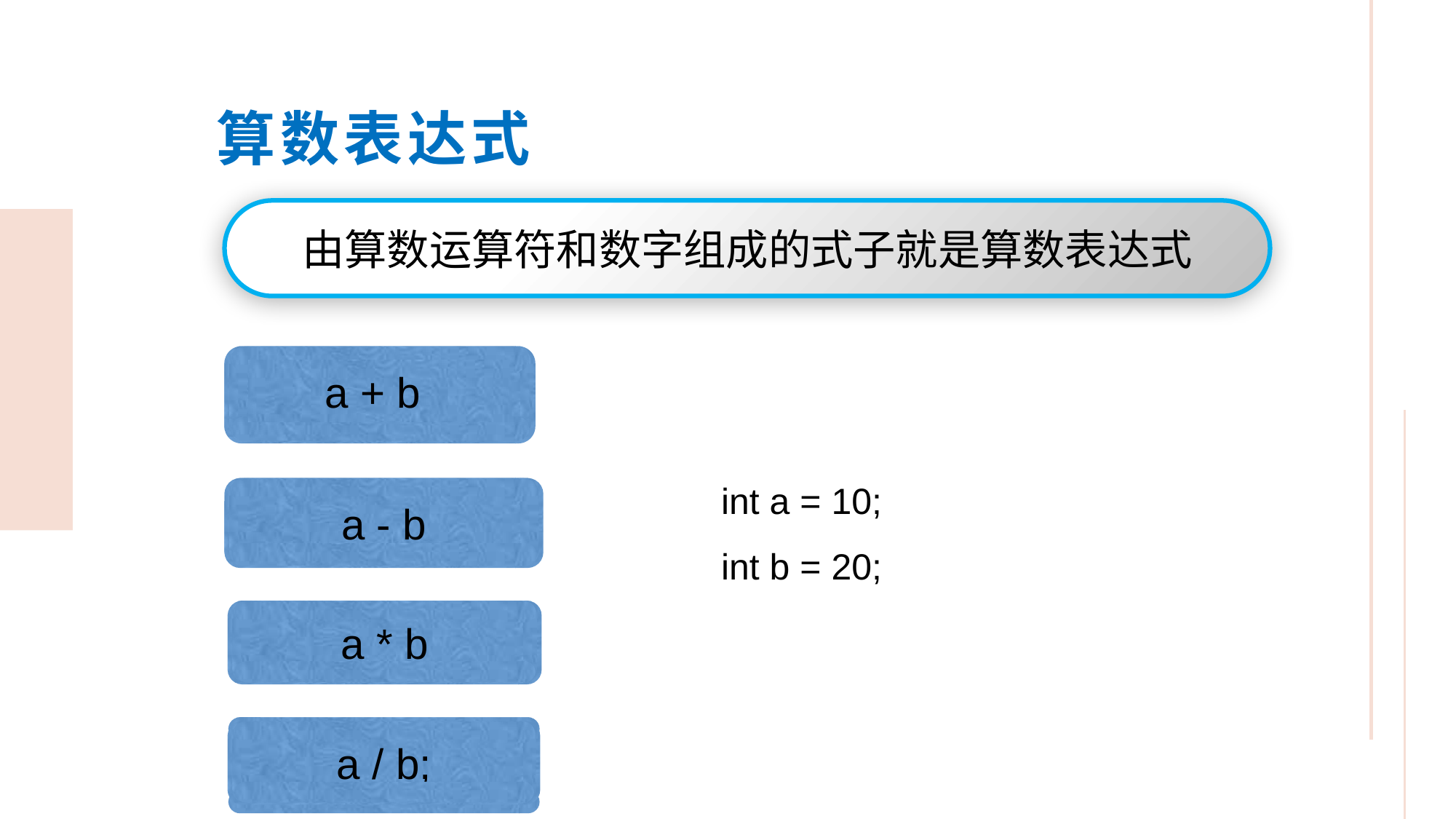

算数表达式
由算数运算符和数字组成的式子就是算数表达式

a + b
int a = 10;
int b = 20;

a - b

a * b

a / b;